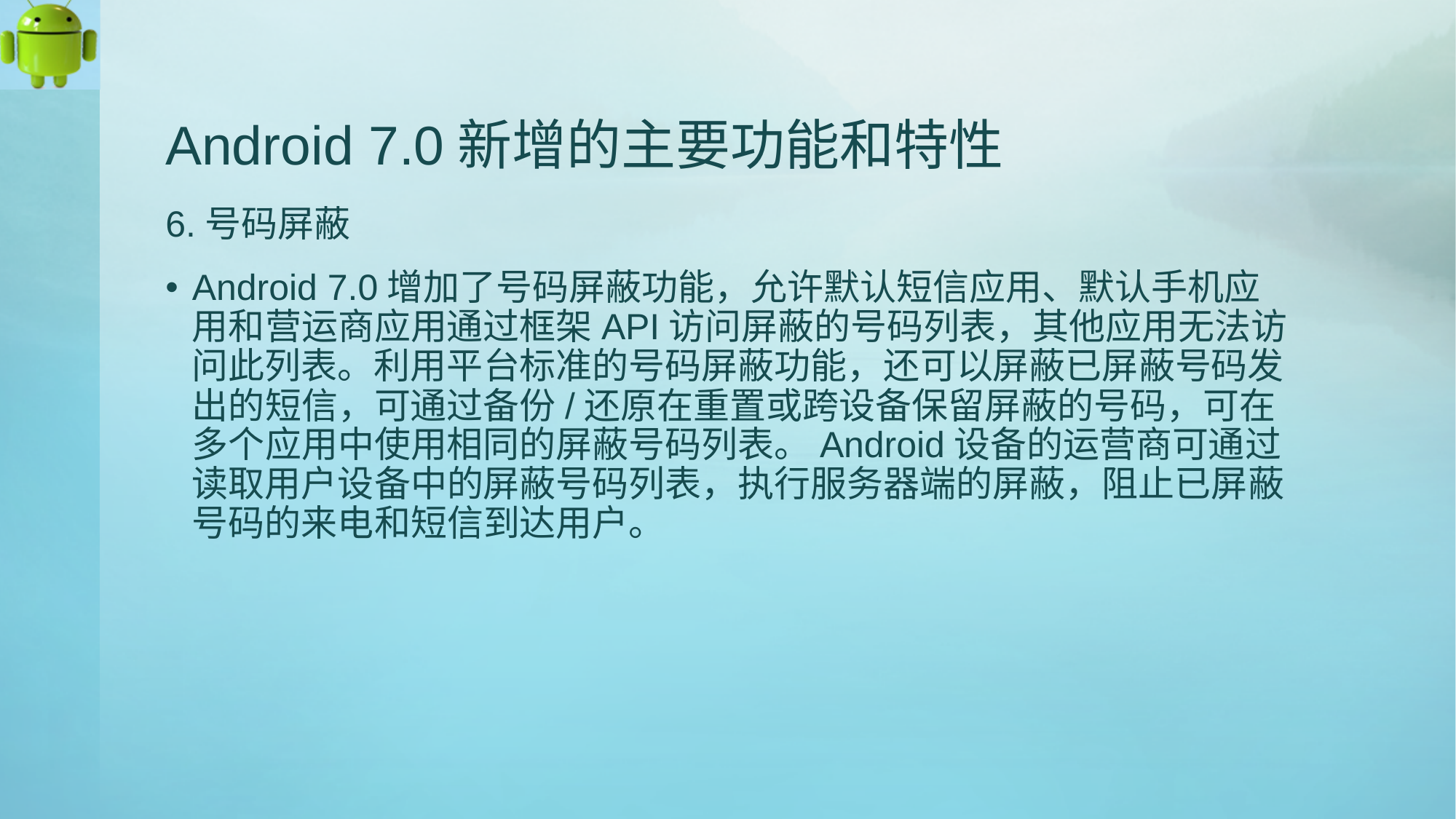

# Android 7.0新增的主要功能和特性
6.号码屏蔽
Android 7.0增加了号码屏蔽功能，允许默认短信应用、默认手机应用和营运商应用通过框架API访问屏蔽的号码列表，其他应用无法访问此列表。利用平台标准的号码屏蔽功能，还可以屏蔽已屏蔽号码发出的短信，可通过备份/还原在重置或跨设备保留屏蔽的号码，可在多个应用中使用相同的屏蔽号码列表。Android设备的运营商可通过读取用户设备中的屏蔽号码列表，执行服务器端的屏蔽，阻止已屏蔽号码的来电和短信到达用户。